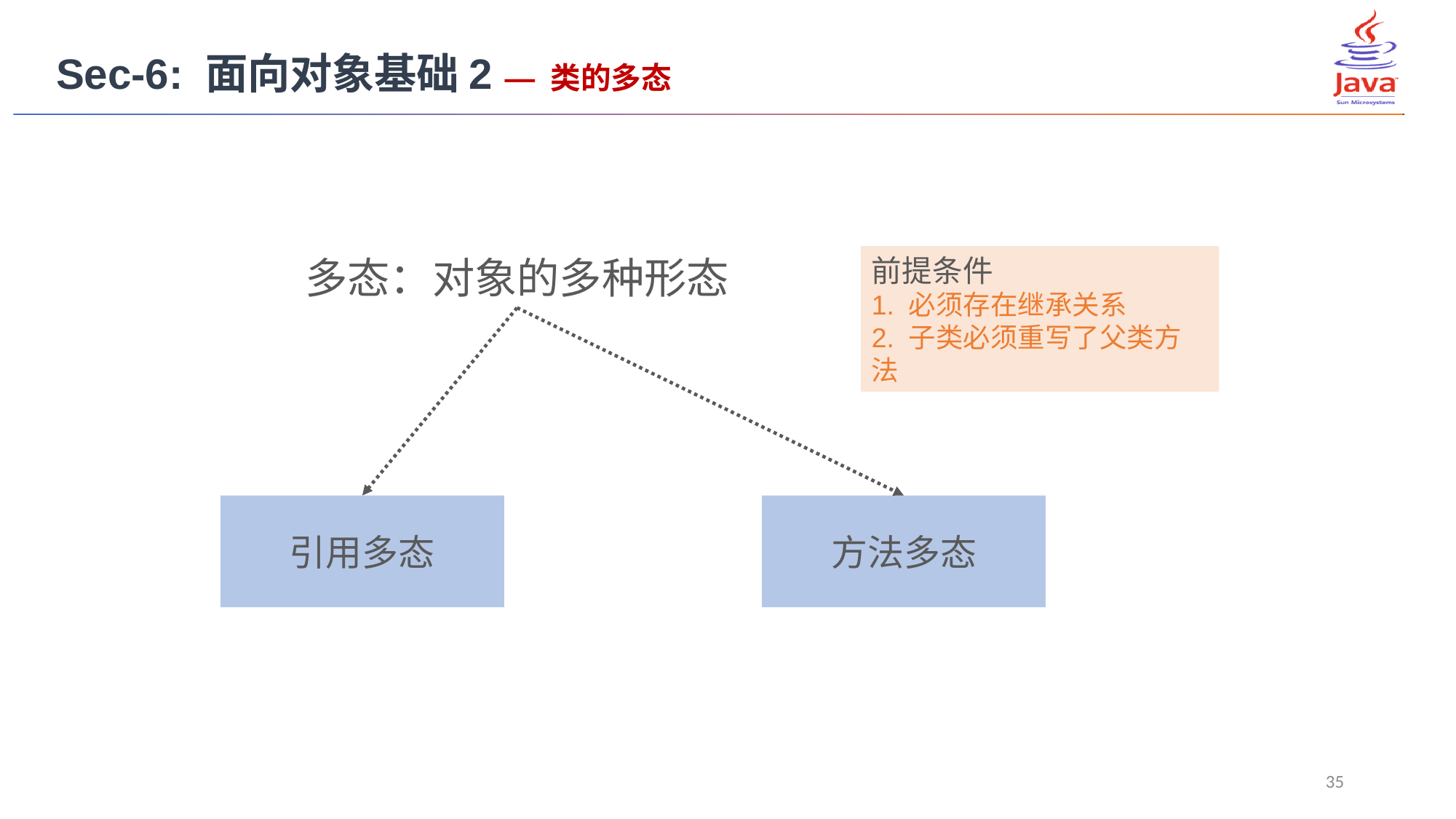

Sec-6: 面向对象基础2 — 类的多态
多态：对象的多种形态
前提条件
1. 必须存在继承关系
2. 子类必须重写了父类方法
引用多态
方法多态
35